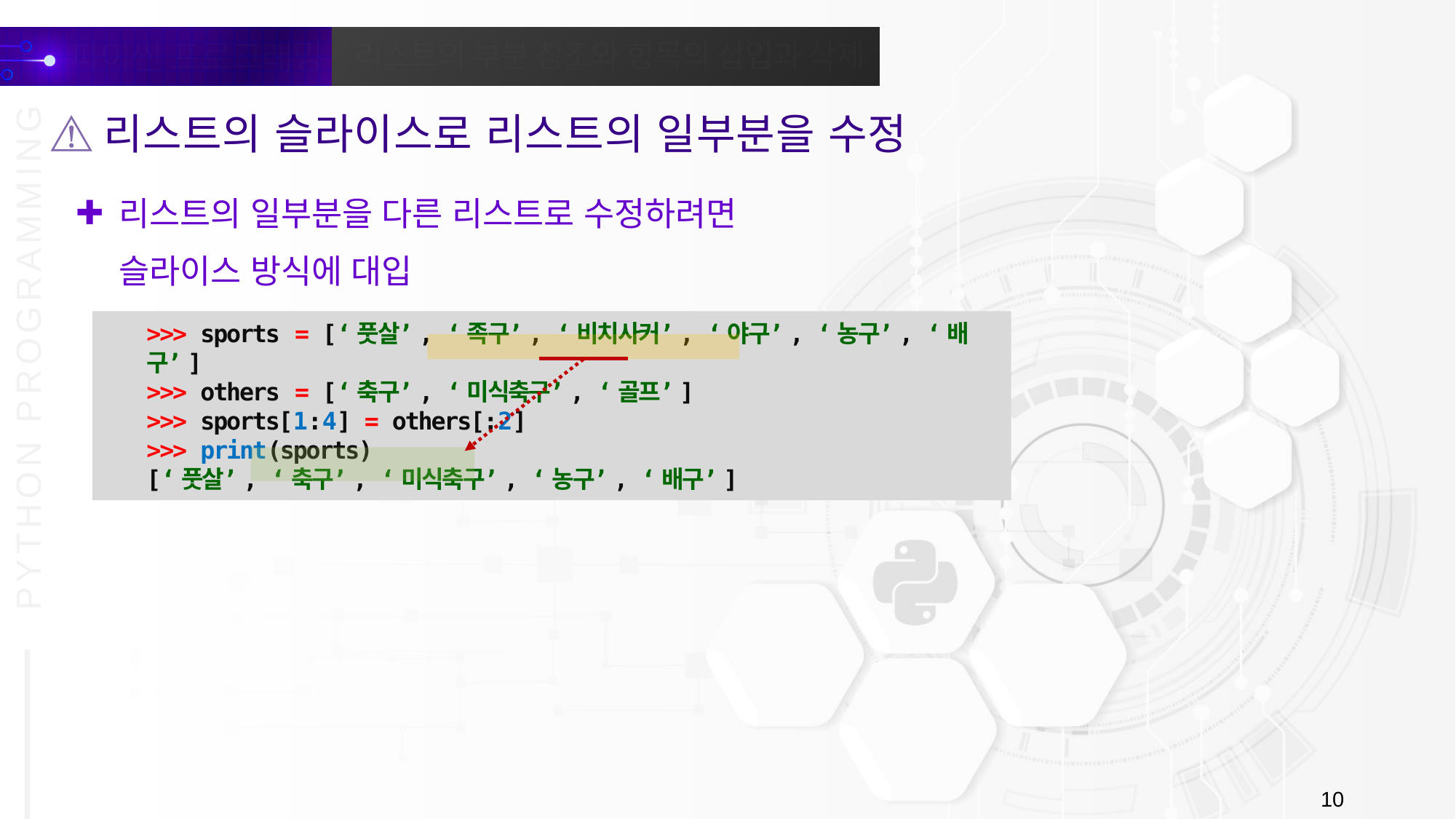

리스트의 슬라이스로 리스트의 일부분을 수정
리스트의 일부분을 다른 리스트로 수정하려면
슬라이스 방식에 대입
>>> sports = [‘풋살’, ‘족구’, ‘비치사커’, ‘야구’, ‘농구’, ‘배구’]
>>> others = [‘축구’, ‘미식축구’, ‘골프’]
>>> sports[1:4] = others[:2]
>>> print(sports)
[‘풋살’, ‘축구’, ‘미식축구’, ‘농구’, ‘배구’]

10